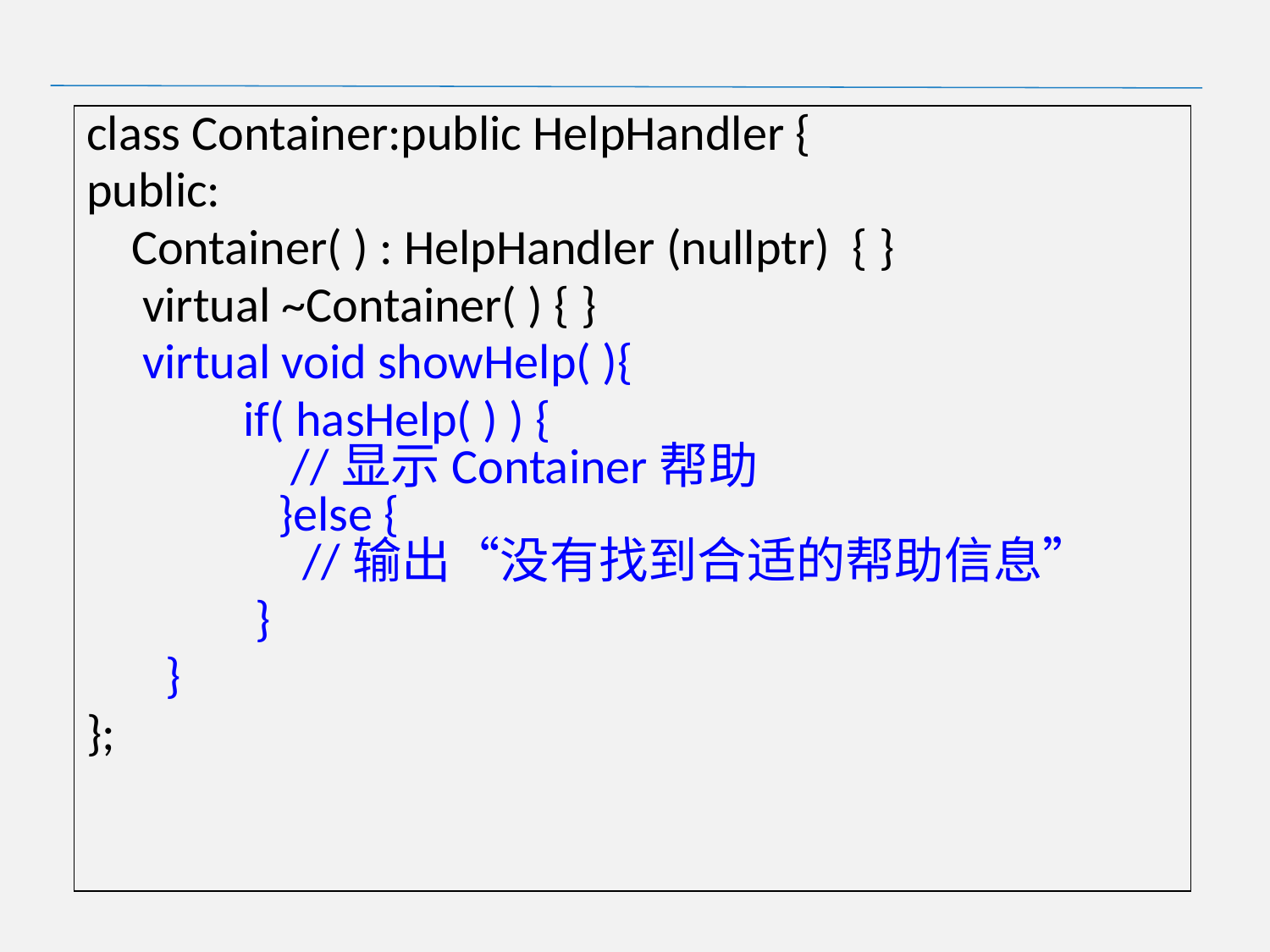

class Container:public HelpHandler {
public:
    Container( ) : HelpHandler (nullptr)  { }
     virtual ~Container( ) { }
     virtual void showHelp( ){
              if( hasHelp( ) ) {
              //显示Container帮助
            }else {
               //输出“没有找到合适的帮助信息”
               }
       }
};